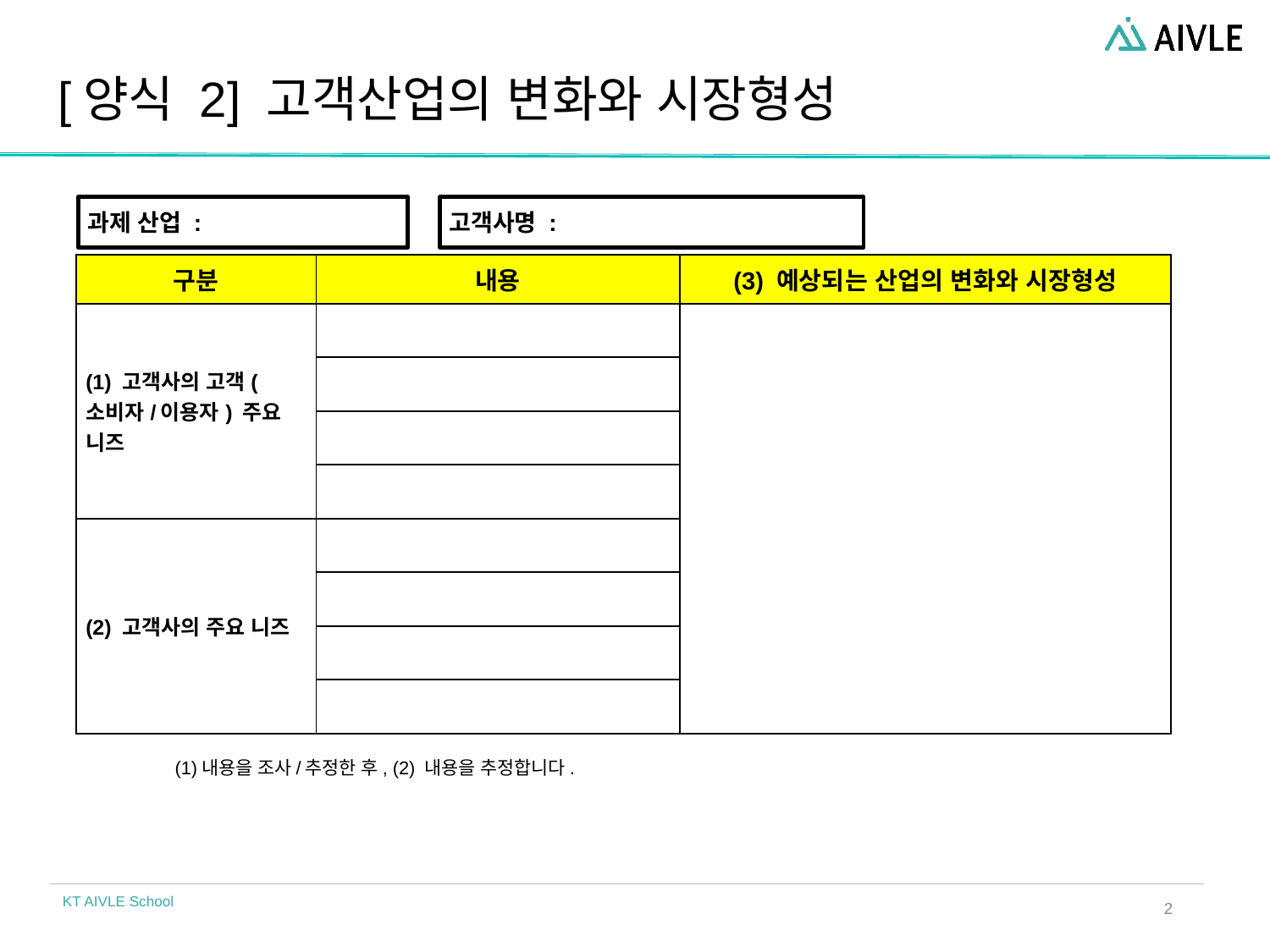

# [양식 2] 고객산업의 변화와 시장형성
과제 산업 :
고객사명 :
| 구분 | 내용 | (3) 예상되는 산업의 변화와 시장형성 |
| --- | --- | --- |
| (1) 고객사의 고객(소비자/이용자) 주요 니즈 |  |  |
|  |  |  |
|  |  |  |
|  |  |  |
| (2) 고객사의 주요 니즈 |  |  |
|  |  |  |
|  |  |  |
|  |  |  |
(1)내용을 조사/추정한 후, (2) 내용을 추정합니다.